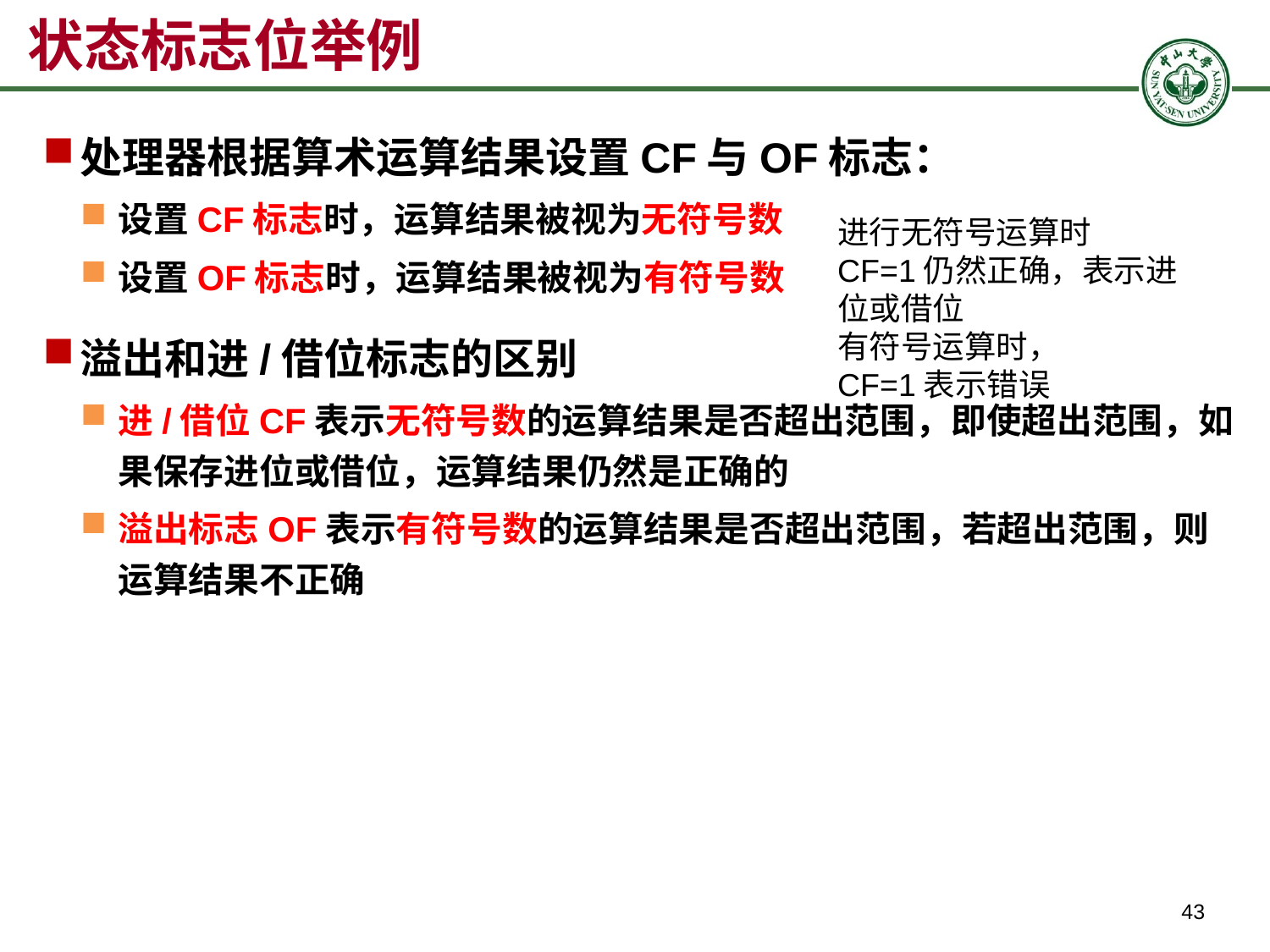

# 状态标志位举例
处理器根据算术运算结果设置CF与OF标志：
设置CF标志时，运算结果被视为无符号数
设置OF标志时，运算结果被视为有符号数
溢出和进/借位标志的区别
进/借位CF表示无符号数的运算结果是否超出范围，即使超出范围，如果保存进位或借位，运算结果仍然是正确的
溢出标志OF表示有符号数的运算结果是否超出范围，若超出范围，则运算结果不正确
进行无符号运算时
CF=1仍然正确，表示进位或借位
有符号运算时，
CF=1表示错误